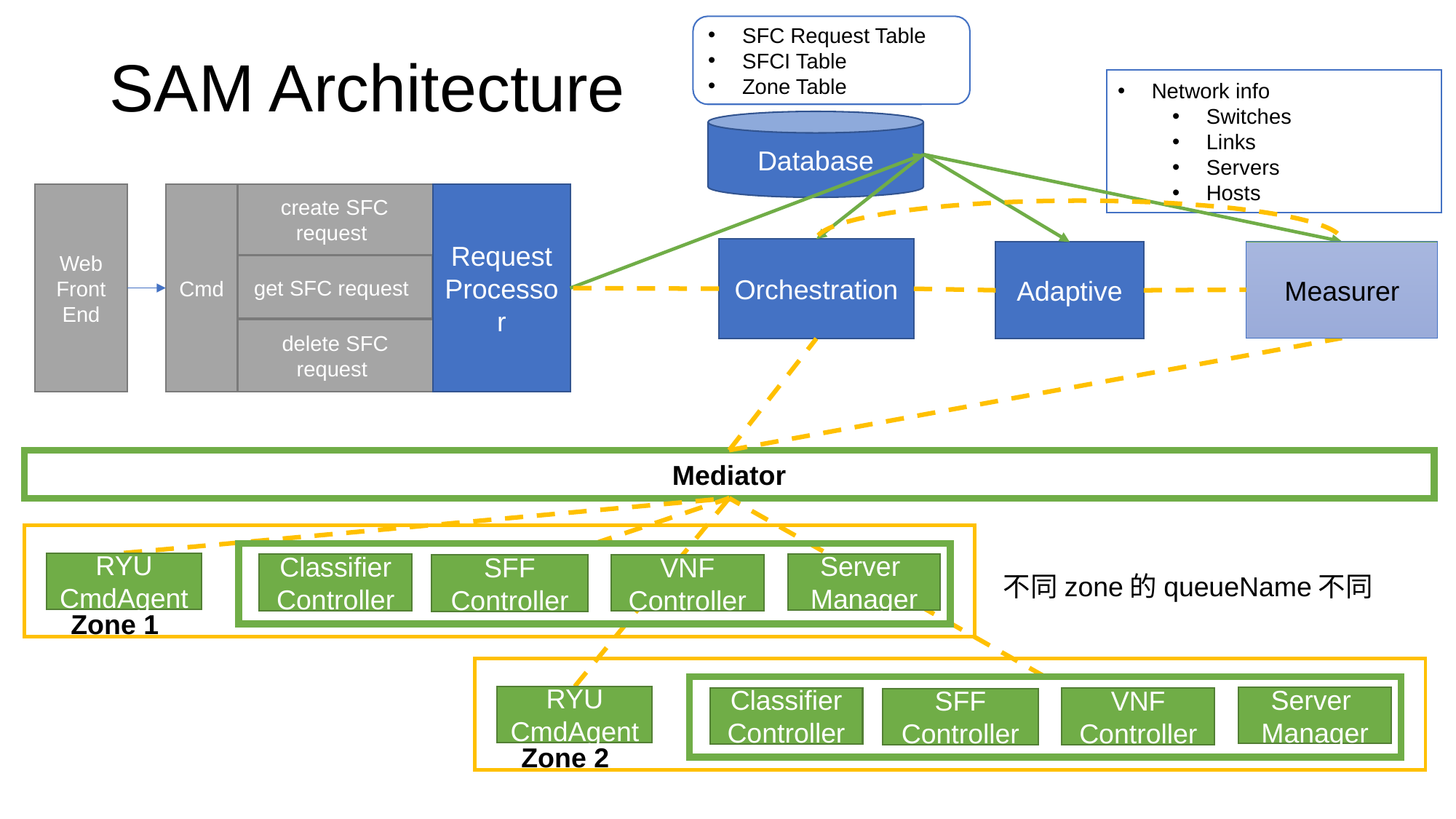

# SAM Architecture
SFC Request Table
SFCI Table
Zone Table
Network info
Switches
Links
Servers
Hosts
Database
create SFC request
Web
Front
End
Cmd
Request
Processor

Orchestration
Measurer
Adaptive
get SFC request
delete SFC request
Mediator

Server
Manager
Classifier
Controller
VNF
Controller
SFF
Controller
RYU CmdAgent
Zone 1
不同zone的queueName不同

Server
Manager
Classifier
Controller
VNF
Controller
SFF
Controller
RYU CmdAgent
Zone 2